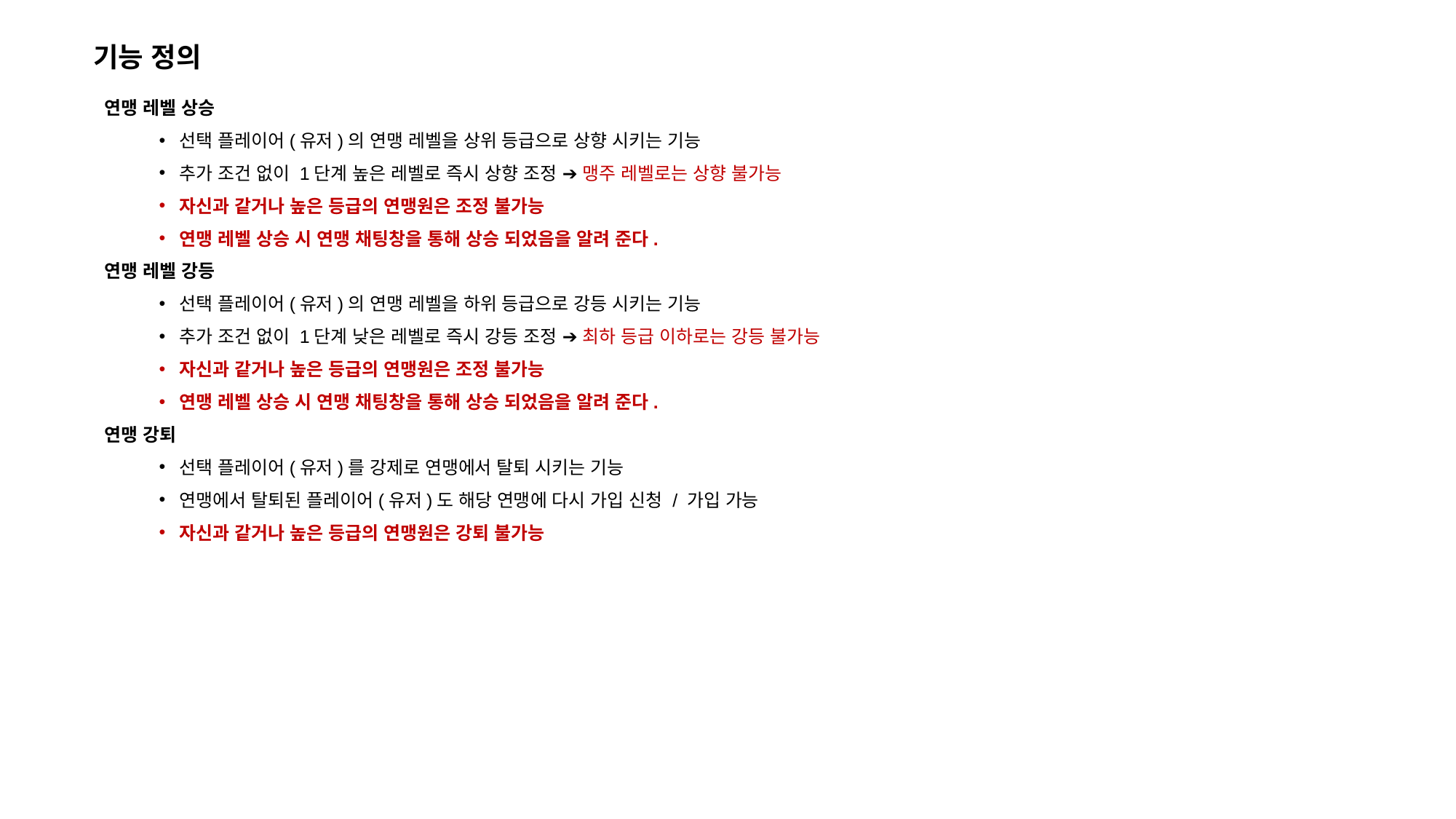

기능 정의
연맹 레벨 상승
선택 플레이어(유저)의 연맹 레벨을 상위 등급으로 상향 시키는 기능
추가 조건 없이 1단계 높은 레벨로 즉시 상향 조정 ➔ 맹주 레벨로는 상향 불가능
자신과 같거나 높은 등급의 연맹원은 조정 불가능
연맹 레벨 상승 시 연맹 채팅창을 통해 상승 되었음을 알려 준다.
연맹 레벨 강등
선택 플레이어(유저)의 연맹 레벨을 하위 등급으로 강등 시키는 기능
추가 조건 없이 1단계 낮은 레벨로 즉시 강등 조정 ➔ 최하 등급 이하로는 강등 불가능
자신과 같거나 높은 등급의 연맹원은 조정 불가능
연맹 레벨 상승 시 연맹 채팅창을 통해 상승 되었음을 알려 준다.
연맹 강퇴
선택 플레이어(유저)를 강제로 연맹에서 탈퇴 시키는 기능
연맹에서 탈퇴된 플레이어(유저)도 해당 연맹에 다시 가입 신청 / 가입 가능
자신과 같거나 높은 등급의 연맹원은 강퇴 불가능